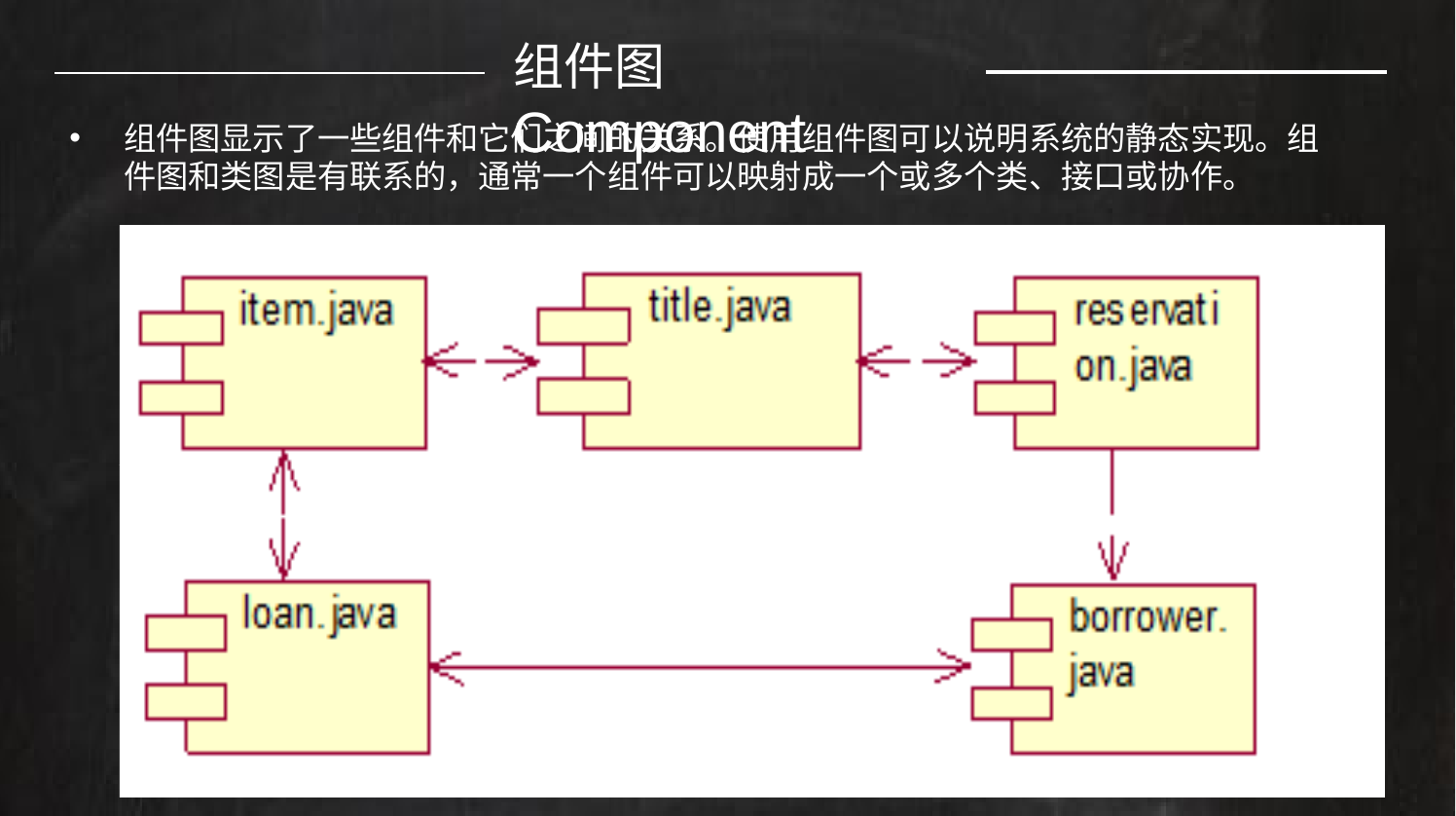

# 组件图Component

组件图显示了一些组件和它们之间的关系。使用组件图可以说明系统的静态实现。组 件图和类图是有联系的，通常一个组件可以映射成一个或多个类、接口或协作。